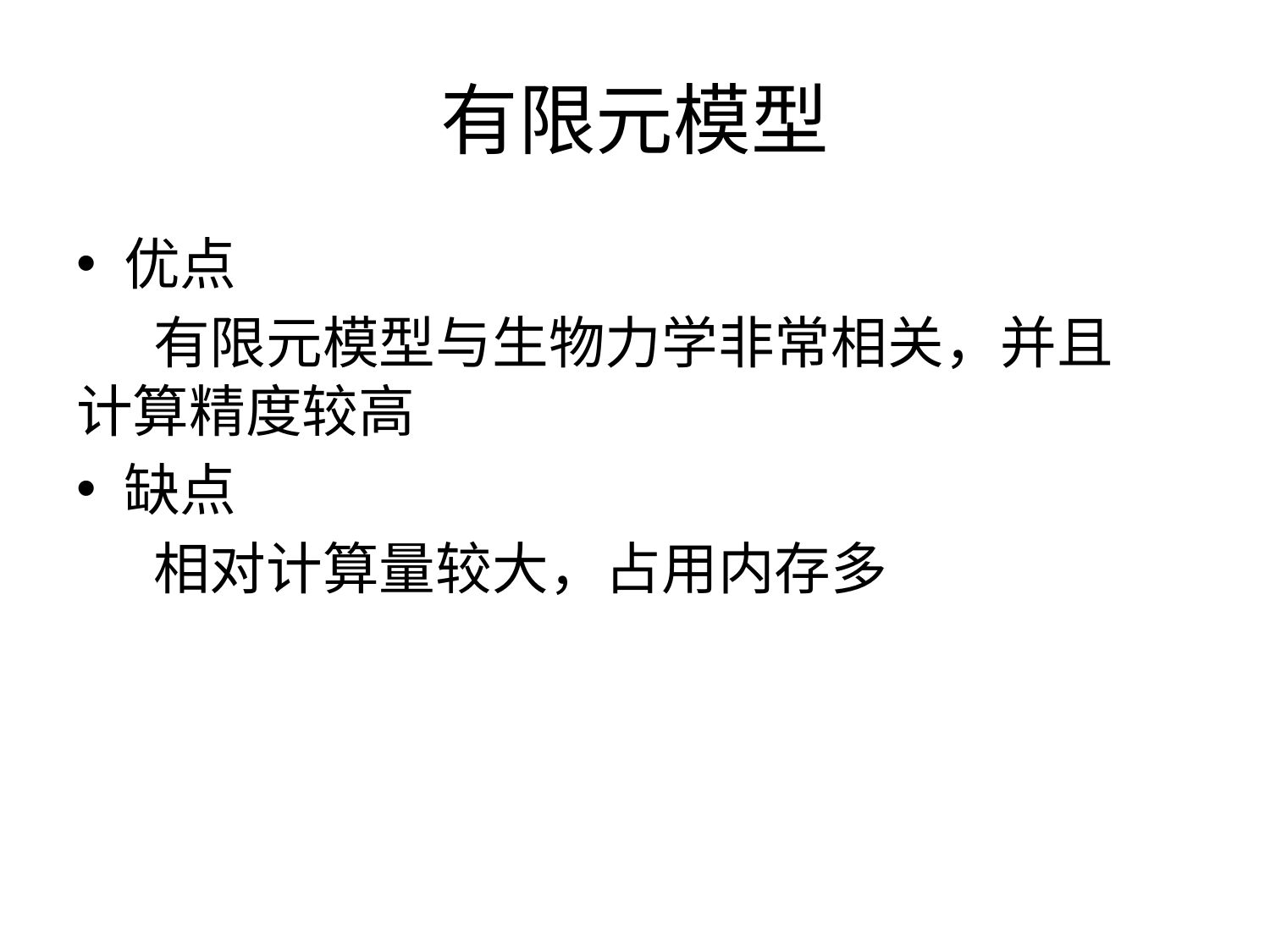

# 有限元模型
优点
     有限元模型与生物力学非常相关，并且  计算精度较高
缺点
     相对计算量较大，占用内存多